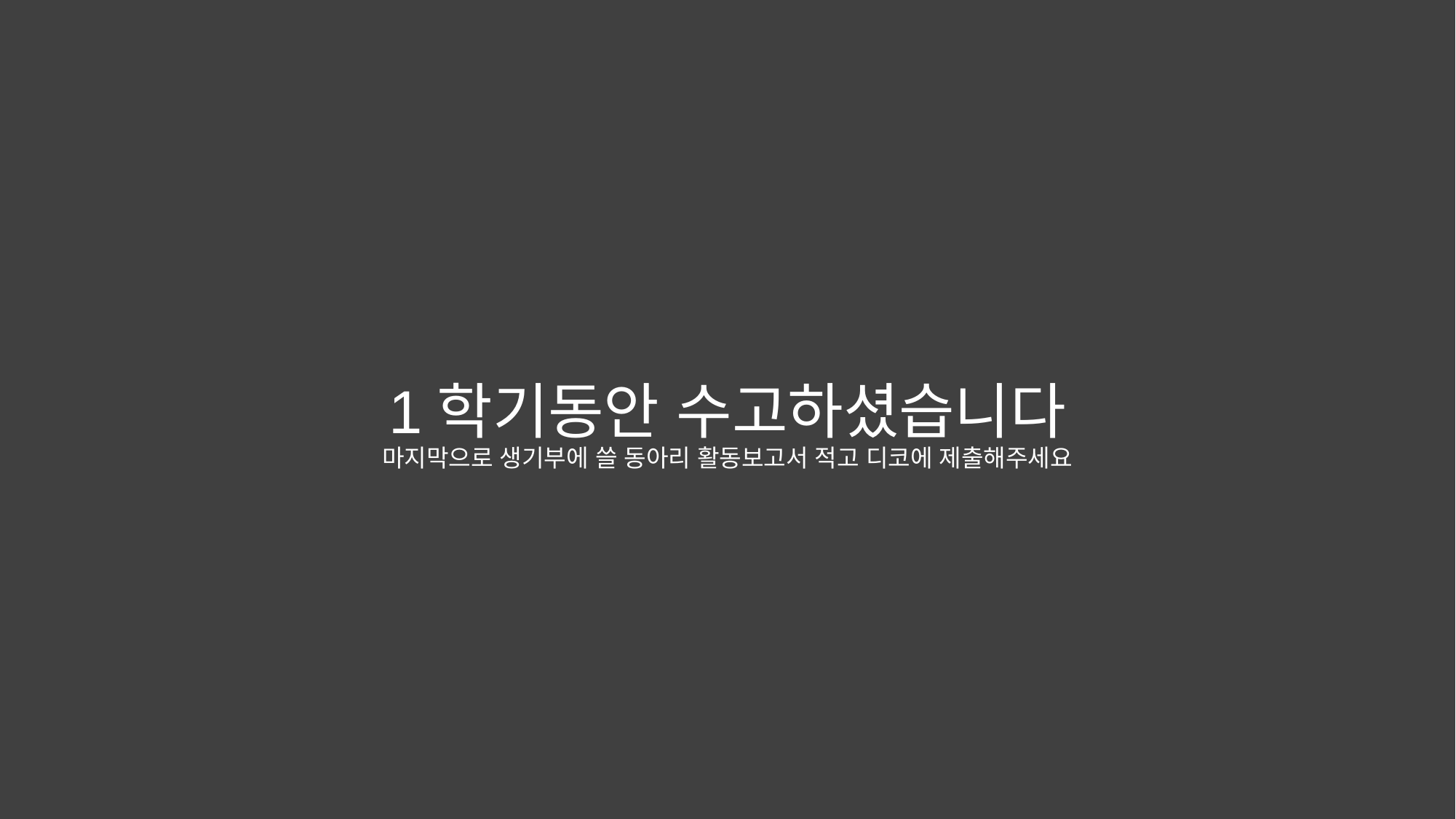

1학기동안 수고하셨습니다
마지막으로 생기부에 쓸 동아리 활동보고서 적고 디코에 제출해주세요